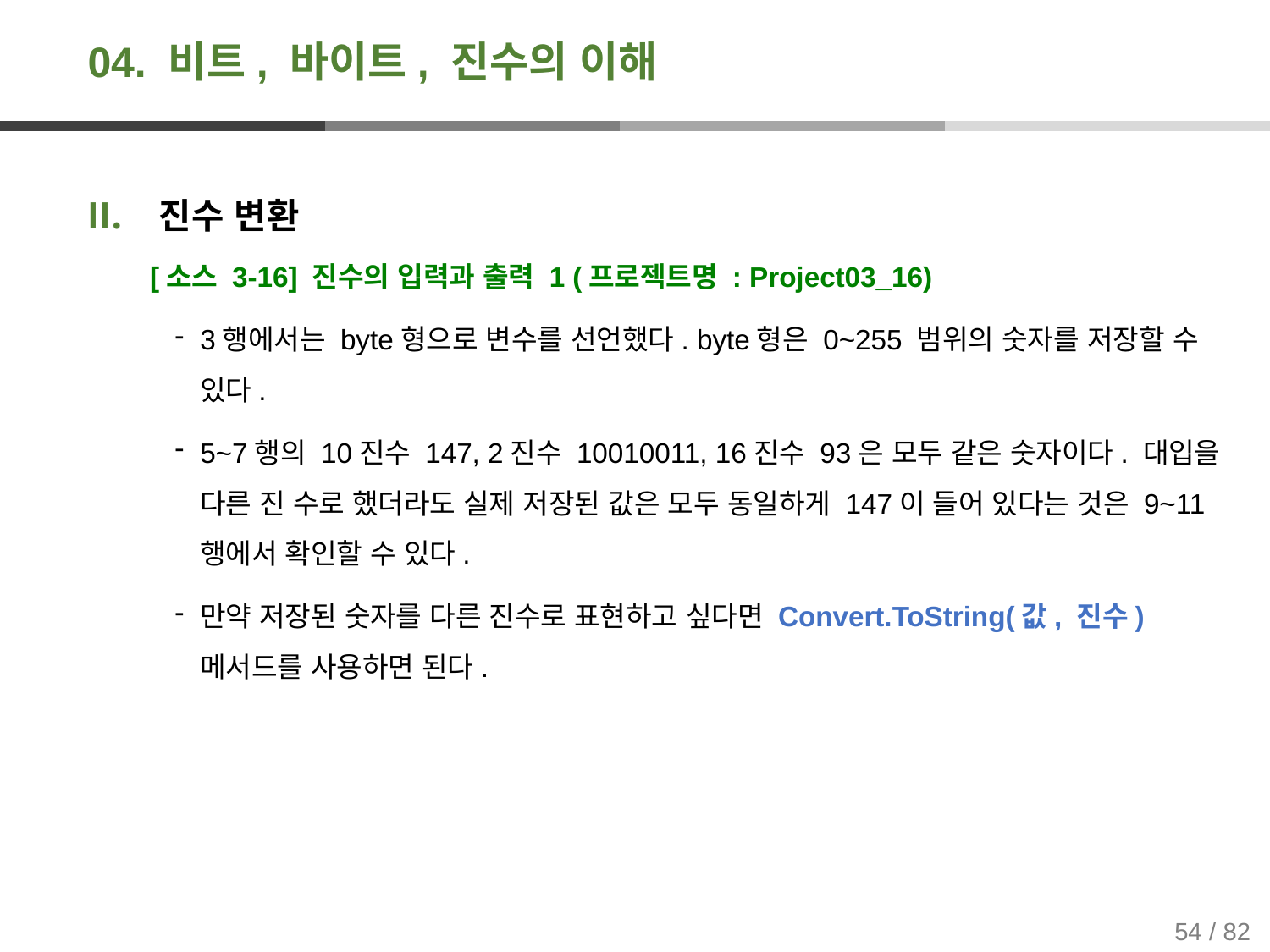

# 04. 비트, 바이트, 진수의 이해
진수 변환
[소스 3-16] 진수의 입력과 출력 1 (프로젝트명 : Project03_16)
3행에서는 byte형으로 변수를 선언했다. byte형은 0~255 범위의 숫자를 저장할 수 있다.
5~7행의 10진수 147, 2진수 10010011, 16진수 93은 모두 같은 숫자이다. 대입을 다른 진 수로 했더라도 실제 저장된 값은 모두 동일하게 147이 들어 있다는 것은 9~11행에서 확인할 수 있다.
만약 저장된 숫자를 다른 진수로 표현하고 싶다면 Convert.ToString(값, 진수) 메서드를 사용하면 된다.